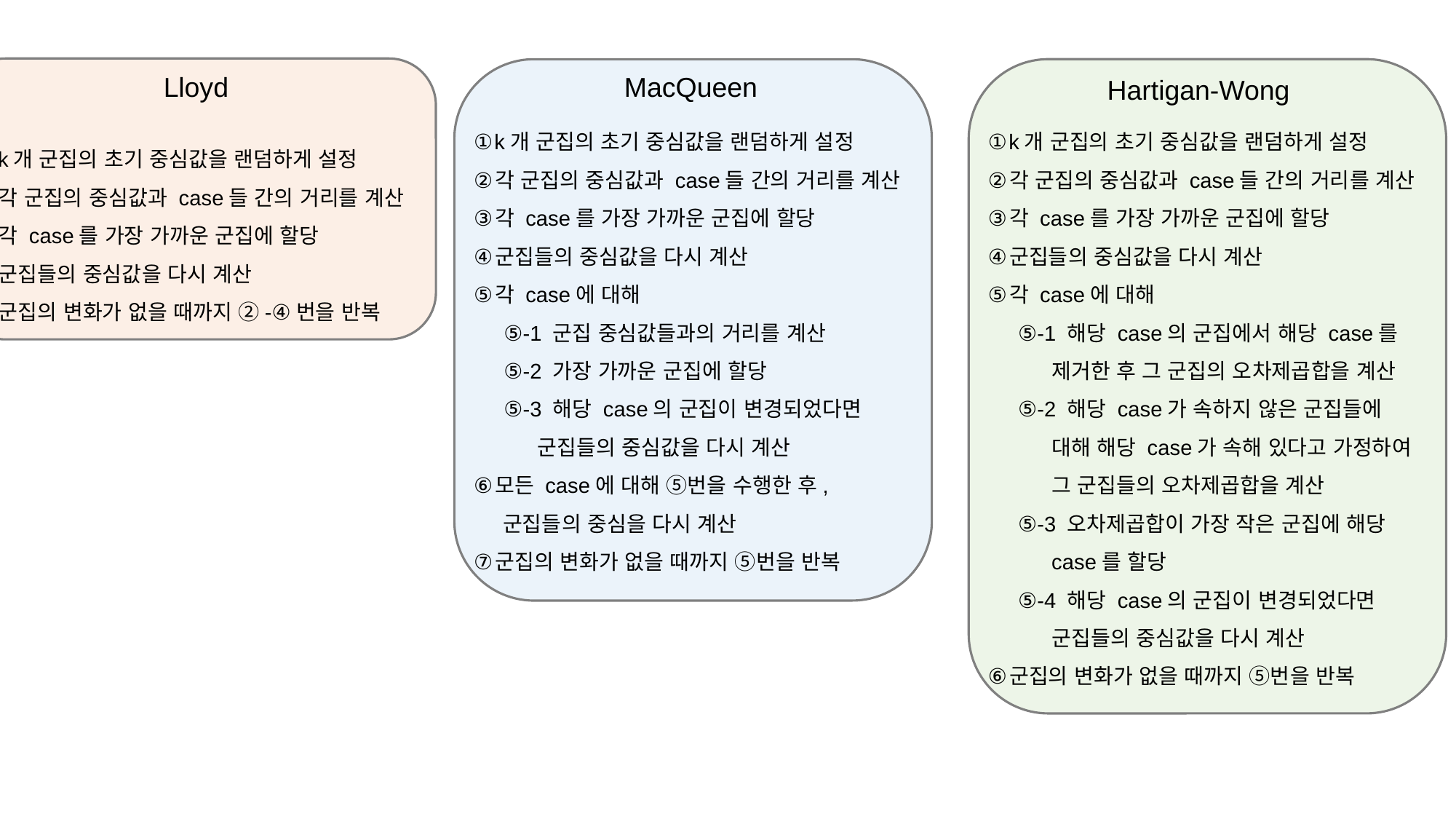

Lloyd
k개 군집의 초기 중심값을 랜덤하게 설정
각 군집의 중심값과 case들 간의 거리를 계산
각 case를 가장 가까운 군집에 할당
군집들의 중심값을 다시 계산
군집의 변화가 없을 때까지 ②-④번을 반복

MacQueen
k개 군집의 초기 중심값을 랜덤하게 설정
각 군집의 중심값과 case들 간의 거리를 계산
각 case를 가장 가까운 군집에 할당
군집들의 중심값을 다시 계산
각 case에 대해
⑤-1 군집 중심값들과의 거리를 계산
⑤-2 가장 가까운 군집에 할당
⑤-3 해당 case의 군집이 변경되었다면 군집들의 중심값을 다시 계산
모든 case에 대해 ⑤번을 수행한 후,
    군집들의 중심을 다시 계산
군집의 변화가 없을 때까지 ⑤번을 반복

Hartigan-Wong
k개 군집의 초기 중심값을 랜덤하게 설정
각 군집의 중심값과 case들 간의 거리를 계산
각 case를 가장 가까운 군집에 할당
군집들의 중심값을 다시 계산
각 case에 대해
⑤-1 해당 case의 군집에서 해당 case를 제거한 후 그 군집의 오차제곱합을 계산
⑤-2 해당 case가 속하지 않은 군집들에 대해 해당 case가 속해 있다고 가정하여 그 군집들의 오차제곱합을 계산
⑤-3 오차제곱합이 가장 작은 군집에 해당 case를 할당
⑤-4 해당 case의 군집이 변경되었다면 군집들의 중심값을 다시 계산
군집의 변화가 없을 때까지 ⑤번을 반복